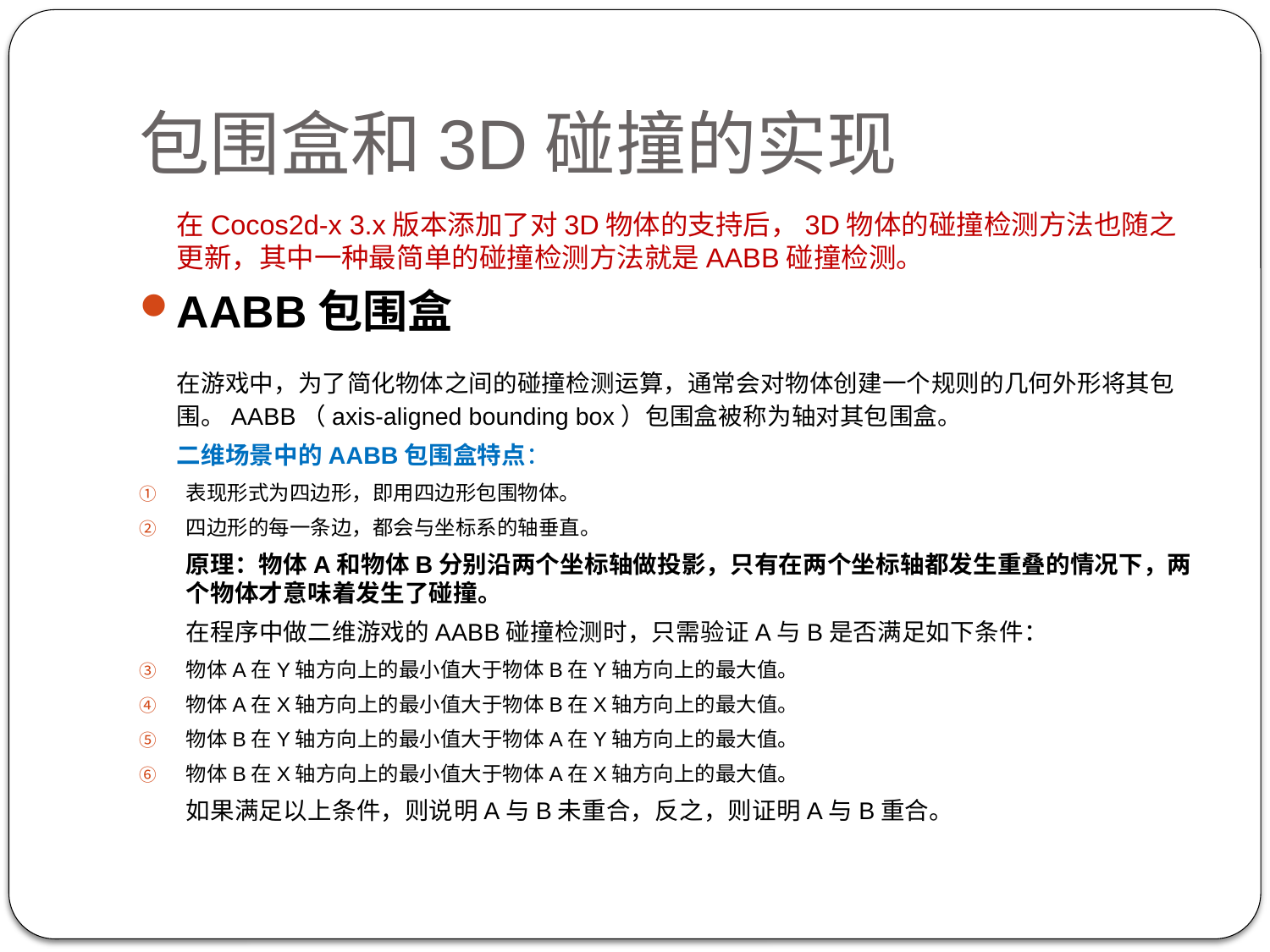

# 包围盒和3D碰撞的实现
	在Cocos2d-x 3.x版本添加了对3D物体的支持后，3D物体的碰撞检测方法也随之更新，其中一种最简单的碰撞检测方法就是AABB碰撞检测。
AABB包围盒
	在游戏中，为了简化物体之间的碰撞检测运算，通常会对物体创建一个规则的几何外形将其包围。AABB（axis-aligned bounding box）包围盒被称为轴对其包围盒。
	二维场景中的AABB包围盒特点：
表现形式为四边形，即用四边形包围物体。
四边形的每一条边，都会与坐标系的轴垂直。
	原理：物体A和物体B分别沿两个坐标轴做投影，只有在两个坐标轴都发生重叠的情况下，两个物体才意味着发生了碰撞。
	在程序中做二维游戏的AABB碰撞检测时，只需验证A与B是否满足如下条件：
物体A在Y轴方向上的最小值大于物体B在Y轴方向上的最大值。
物体A在X轴方向上的最小值大于物体B在X轴方向上的最大值。
物体B在Y轴方向上的最小值大于物体A在Y轴方向上的最大值。
物体B在X轴方向上的最小值大于物体A在X轴方向上的最大值。
	如果满足以上条件，则说明A与B未重合，反之，则证明A与B重合。